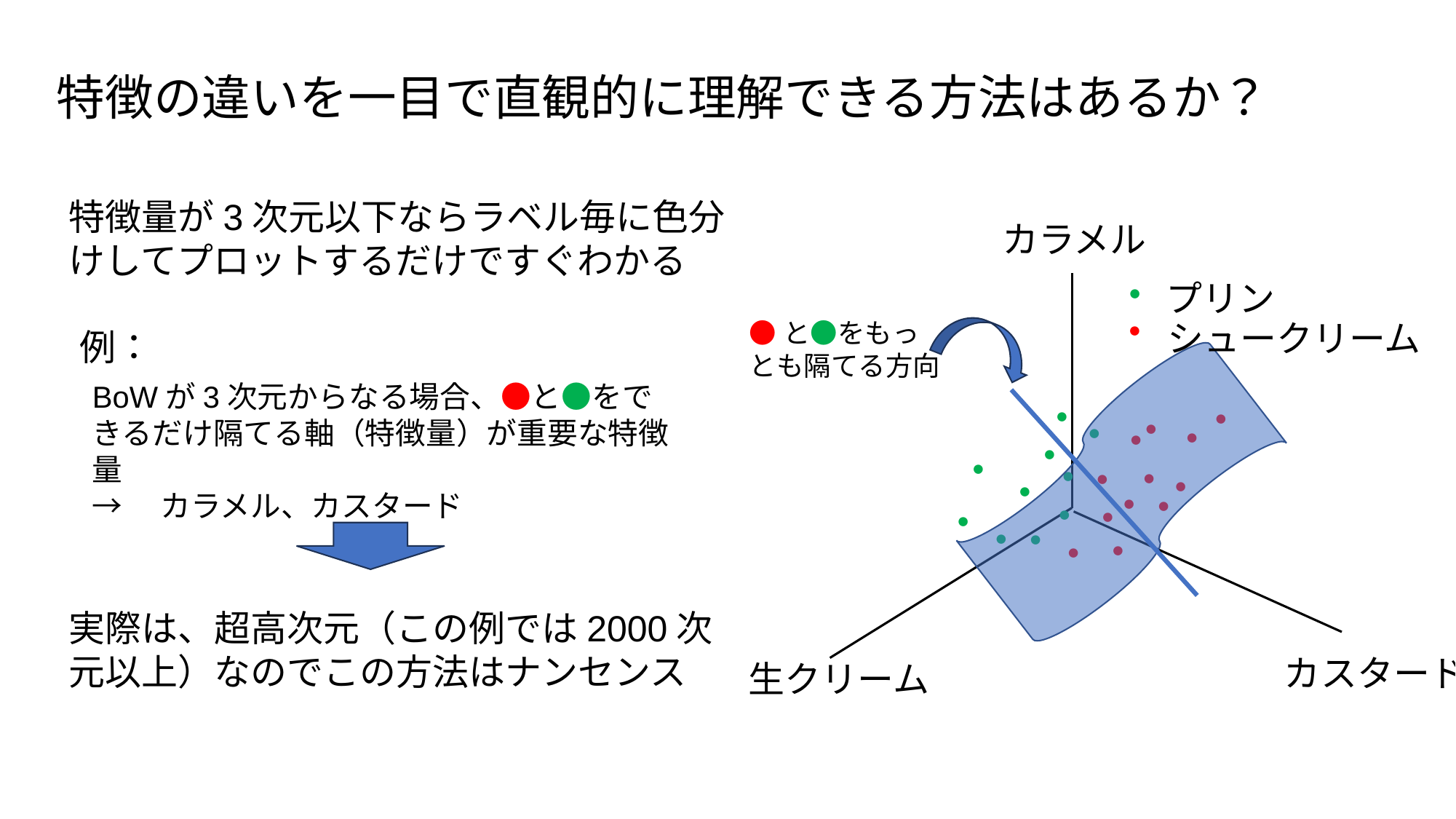

特徴の違いを一目で直観的に理解できる方法はあるか？
特徴量が3次元以下ならラベル毎に色分けしてプロットするだけですぐわかる
カラメル
プリン
●
シュークリーム
●と●をもっとも隔てる方向
●
例：

BoWが3次元からなる場合、●と●をできるだけ隔てる軸（特徴量）が重要な特徴量
→　カラメル、カスタード
●
●
●

●
●
●
●
●
●
●
●
●
●
●
●
●
●
●

●
●
●
●
実際は、超高次元（この例では2000次元以上）なのでこの方法はナンセンス
カスタード
生クリーム